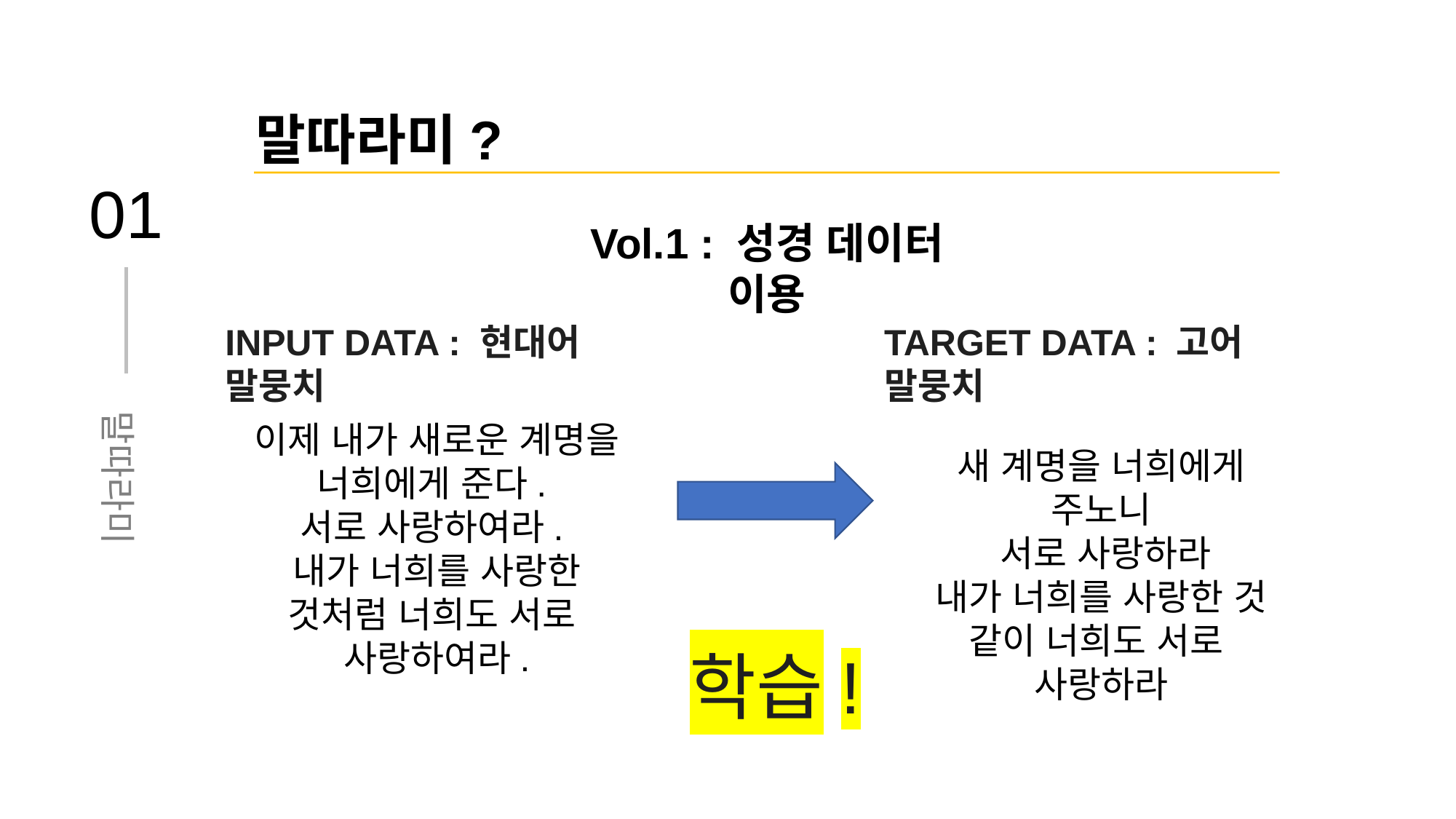

말따라미?
01

Vol.1 : 성경 데이터 이용
INPUT DATA : 현대어 말뭉치
TARGET DATA : 고어 말뭉치
이제 내가 새로운 계명을 너희에게 준다.
서로 사랑하여라.
내가 너희를 사랑한 것처럼 너희도 서로 사랑하여라.
새 계명을 너희에게 주노니
 서로 사랑하라
내가 너희를 사랑한 것 같이 너희도 서로 사랑하라

말따라미
학습!